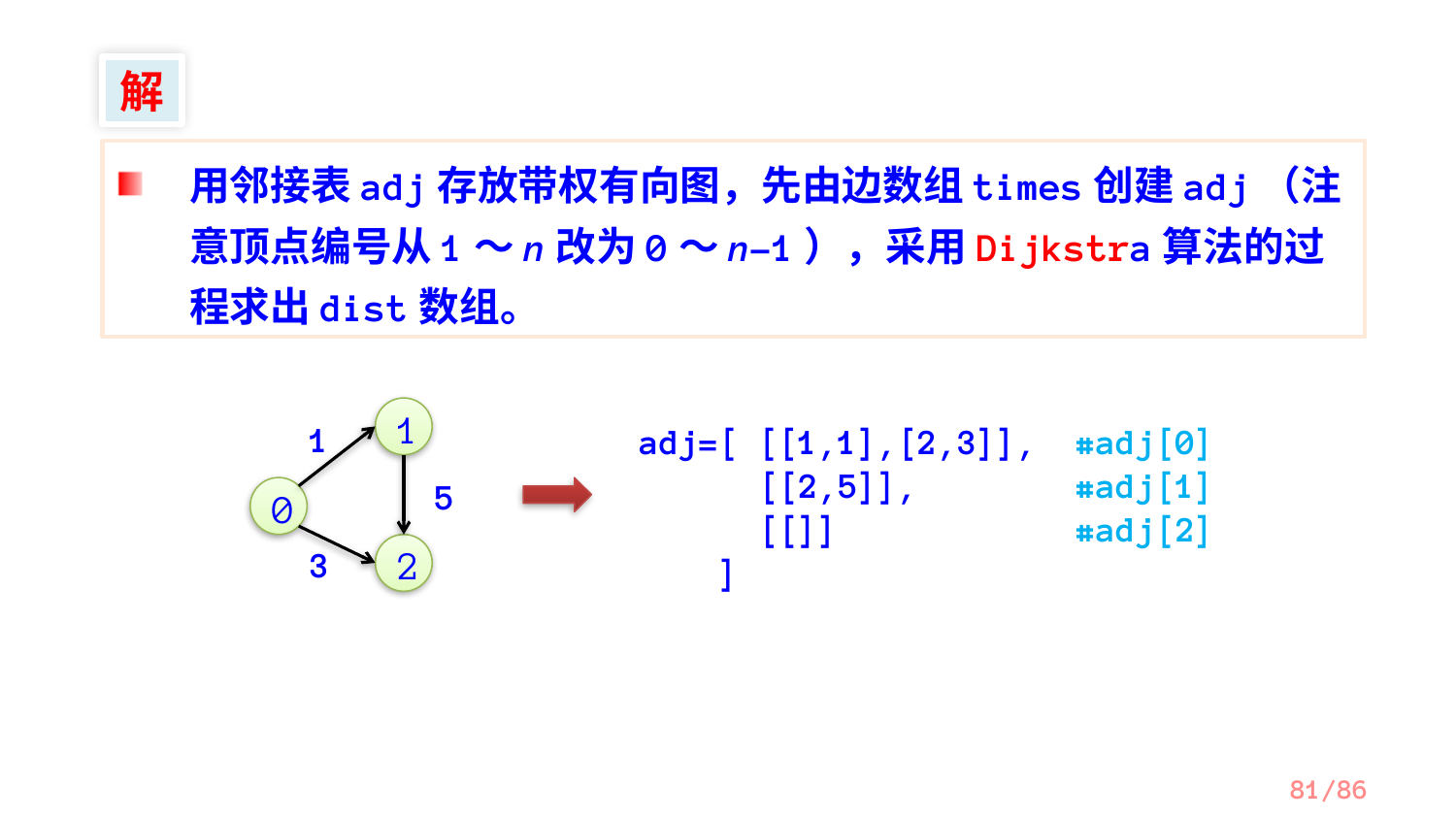

解
用邻接表adj存放带权有向图，先由边数组times创建adj（注意顶点编号从1～n改为0～n-1），采用Dijkstra算法的过程求出dist数组。
1
1
5
0
3
2
adj=[ [[1,1],[2,3]],	#adj[0]
      [[2,5]],		#adj[1]
      [[]]		#adj[2]
    ]

81/86